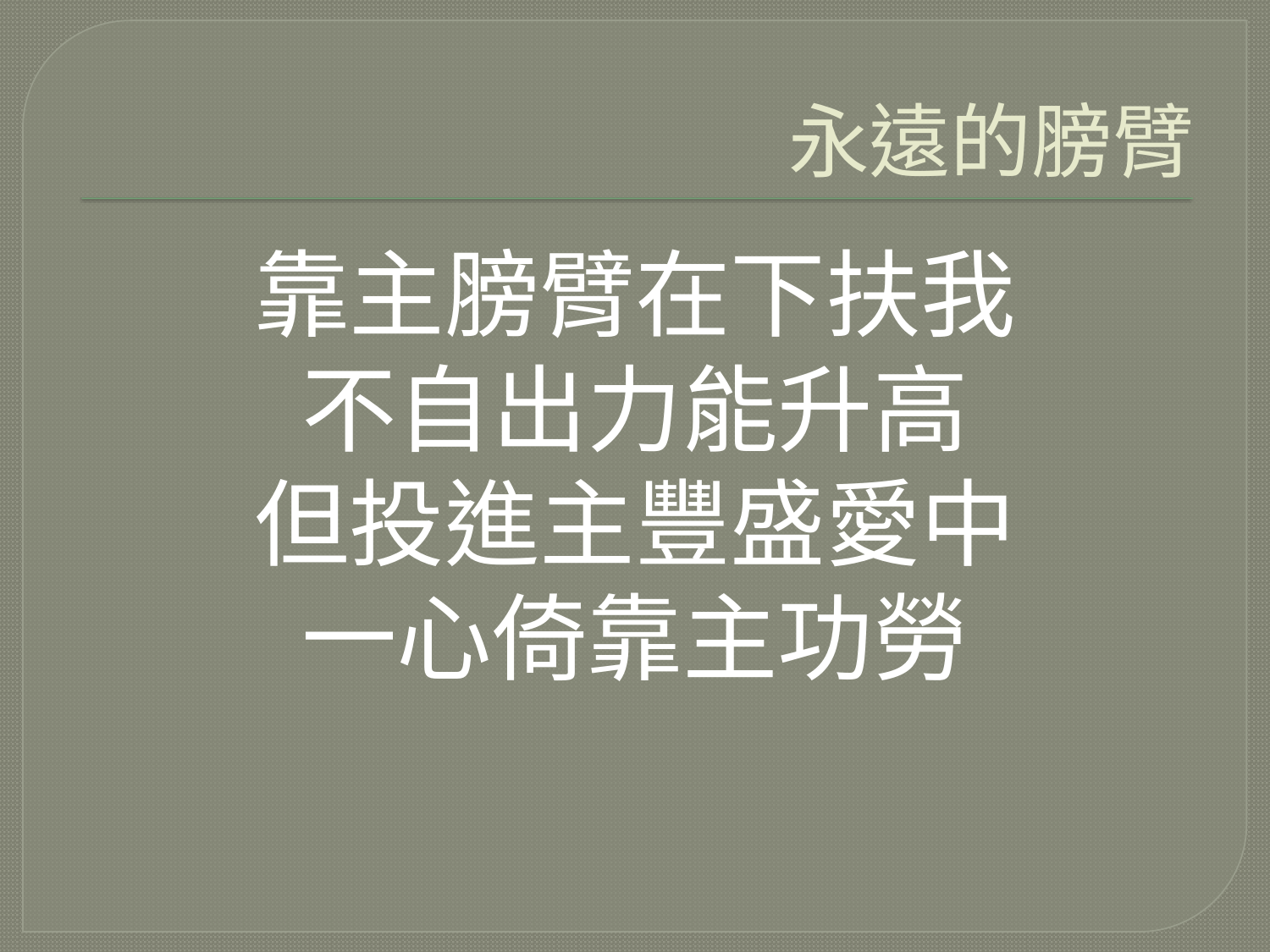

# 永遠的膀臂
靠主膀臂在下扶我
不自出力能升高
但投進主豐盛愛中
一心倚靠主功勞